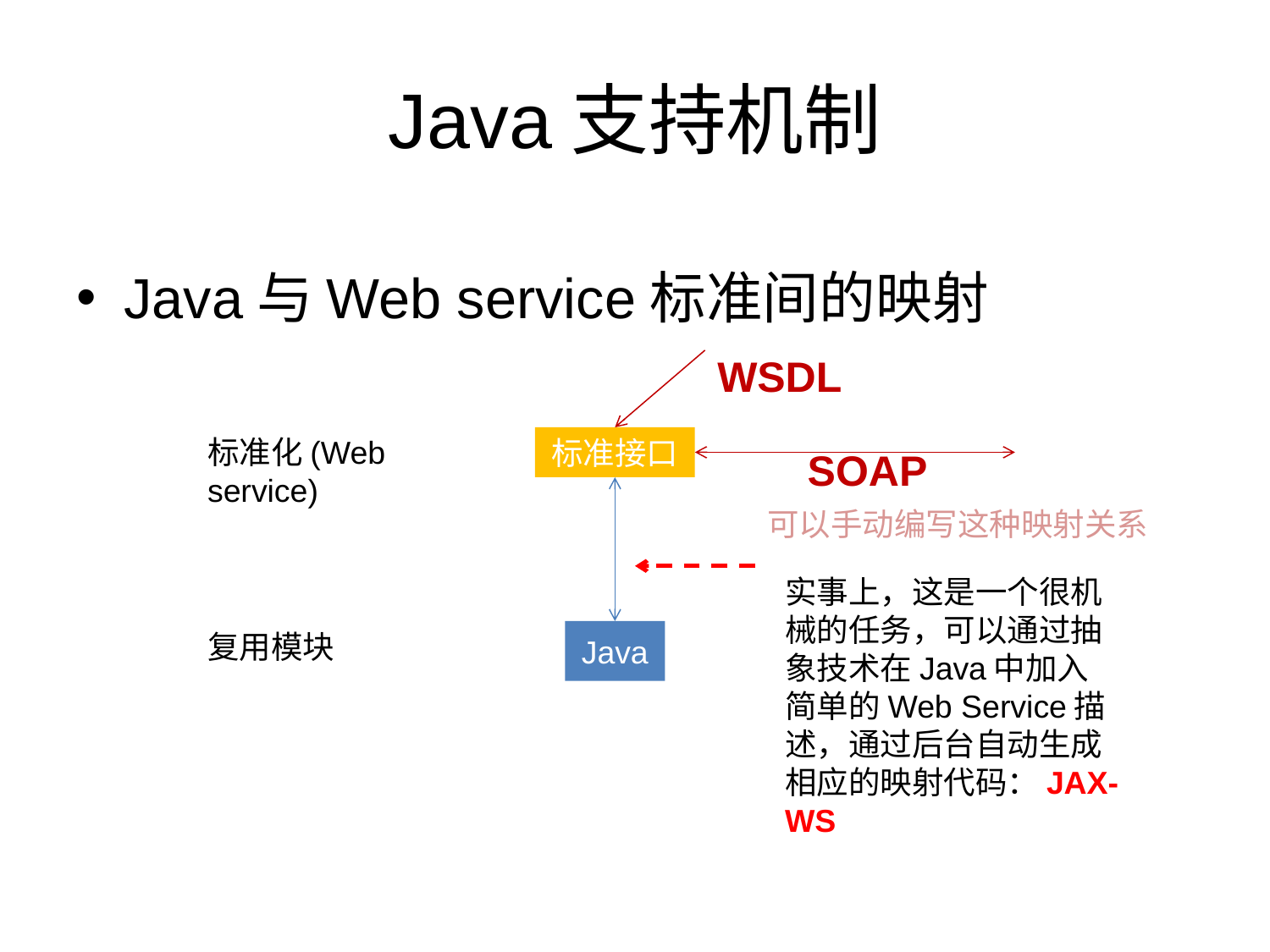

# Java支持机制
Java与Web service标准间的映射
  WSDL
  SOAP
标准化(Web service)
标准接口
可以手动编写这种映射关系
实事上，这是一个很机械的任务，可以通过抽象技术在Java中加入简单的Web Service描述，通过后台自动生成相应的映射代码：JAX-WS
复用模块
Java